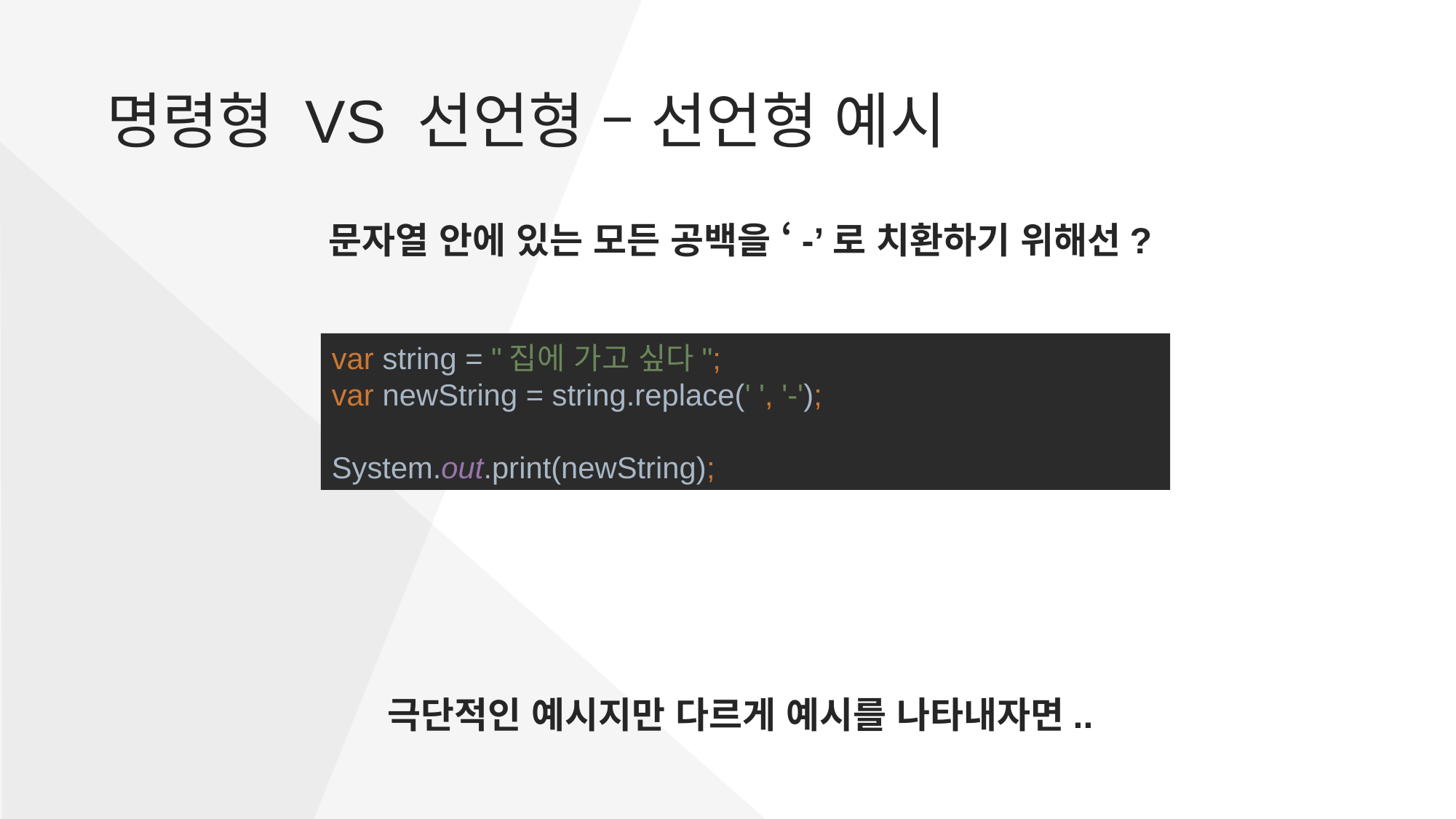

명령형 VS 선언형 – 선언형 예시

문자열 안에 있는 모든 공백을 ‘-’로 치환하기 위해선?
var string = "집에 가고 싶다";
var newString = string.replace(' ', '-');
System.out.print(newString);
극단적인 예시지만 다르게 예시를 나타내자면..